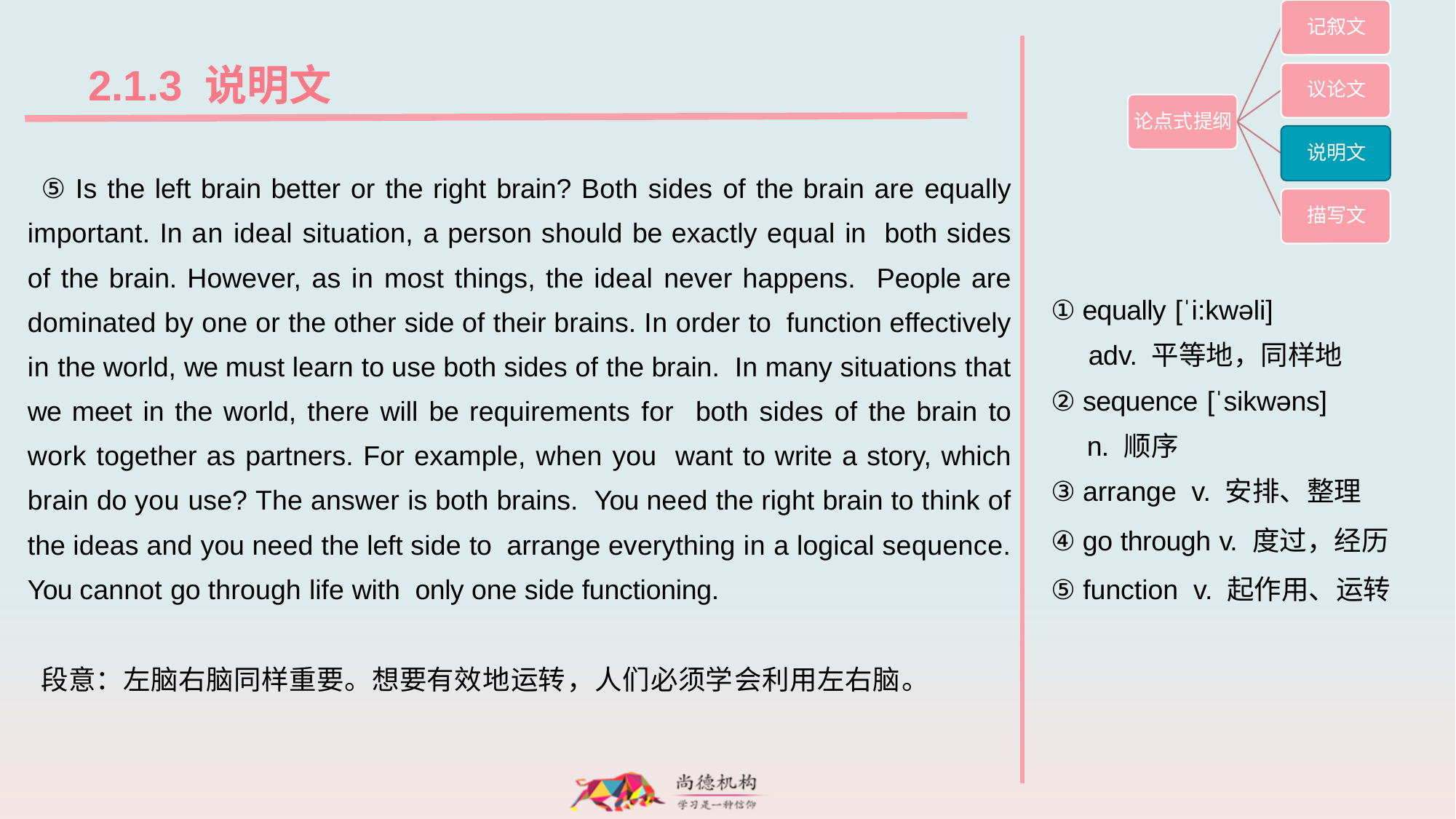

论点式提纲

记叙文

议论文

说明文

描写文
2.1.3 说明文
⑤ Is the left brain better or the right brain? Both sides of the brain are equally important. In an ideal situation, a person should be exactly equal in  both sides of the brain. However, as in most things, the ideal never happens.  People are dominated by one or the other side of their brains. In order to  function effectively in the world, we must learn to use both sides of the brain.  In many situations that we meet in the world, there will be requirements for  both sides of the brain to work together as partners. For example, when you  want to write a story, which brain do you use? The answer is both brains.  You need the right brain to think of the ideas and you need the left side to  arrange everything in a logical sequence. You cannot go through life with  only one side functioning.

段意：左脑右脑同样重要。想要有效地运转，人们必须学会利用左右脑。

① equally [ˈi:kwəli]
     adv. 平等地，同样地
② sequence [ˈsikwəns]
     n. 顺序
③ arrange  v. 安排、整理
④ go through v. 度过，经历
⑤ function  v. 起作用、运转